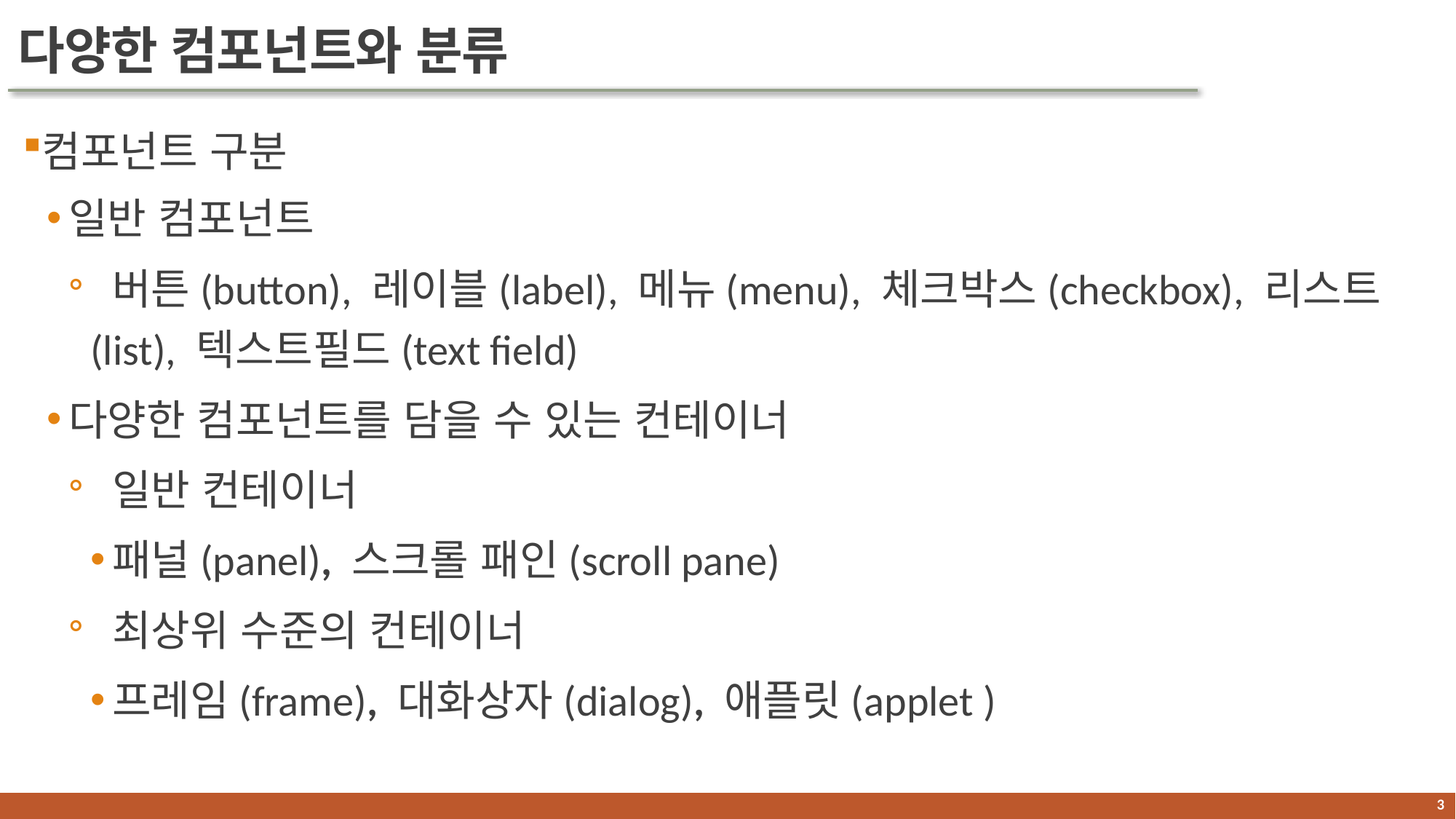

# 다양한 컴포넌트와 분류
컴포넌트 구분
일반 컴포넌트
 버튼(button), 레이블(label), 메뉴(menu), 체크박스(checkbox), 리스트(list), 텍스트필드(text field)
다양한 컴포넌트를 담을 수 있는 컨테이너
 일반 컨테이너
패널(panel), 스크롤 패인(scroll pane)
 최상위 수준의 컨테이너
프레임(frame), 대화상자(dialog), 애플릿(applet )
3